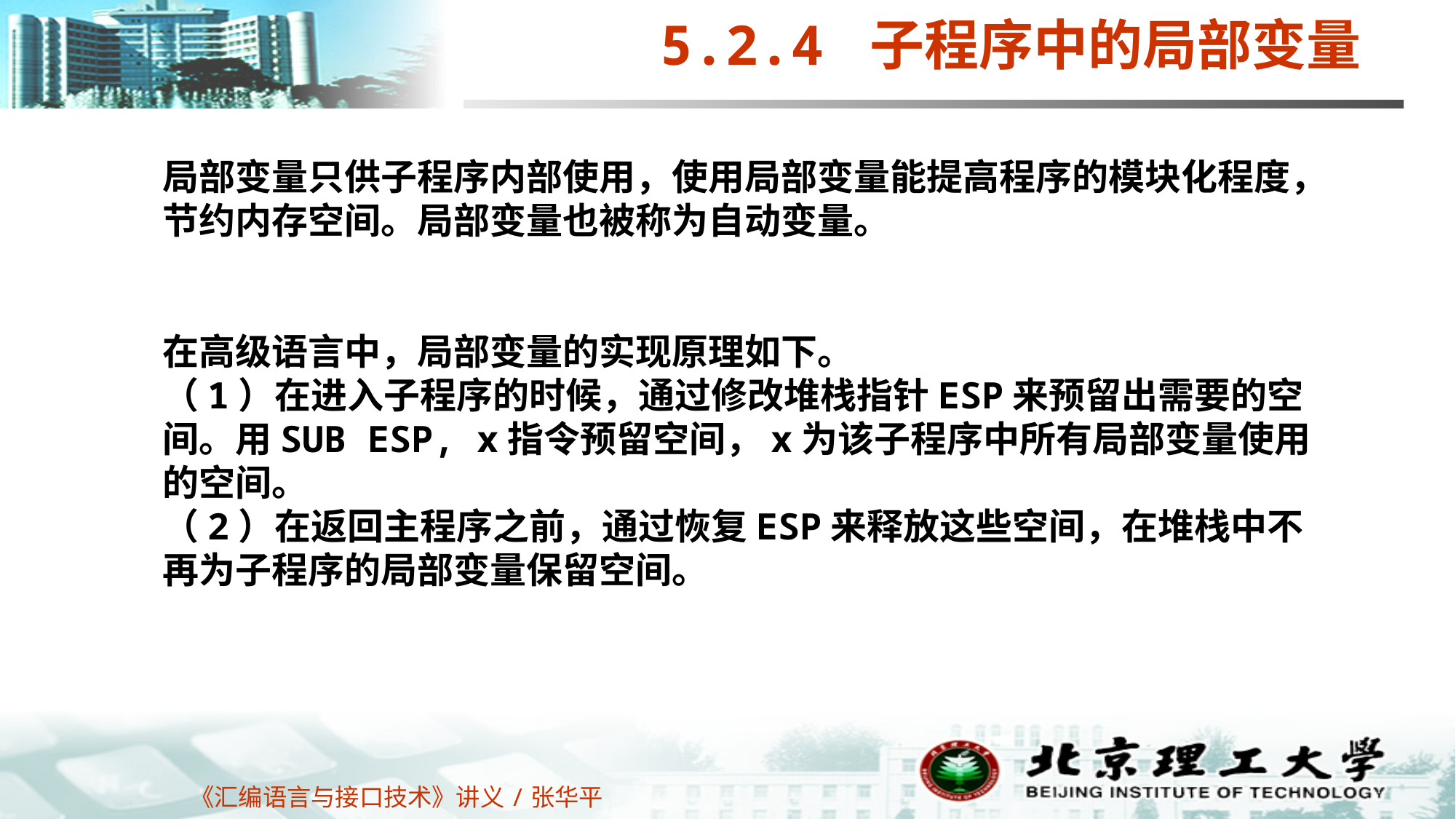

5.2.4 子程序中的局部变量

局部变量只供子程序内部使用，使用局部变量能提高程序的模块化程度，节约内存空间。局部变量也被称为自动变量。

在高级语言中，局部变量的实现原理如下。
（1）在进入子程序的时候，通过修改堆栈指针ESP来预留出需要的空间。用SUB ESP, x指令预留空间，x为该子程序中所有局部变量使用的空间。
（2）在返回主程序之前，通过恢复ESP来释放这些空间，在堆栈中不再为子程序的局部变量保留空间。